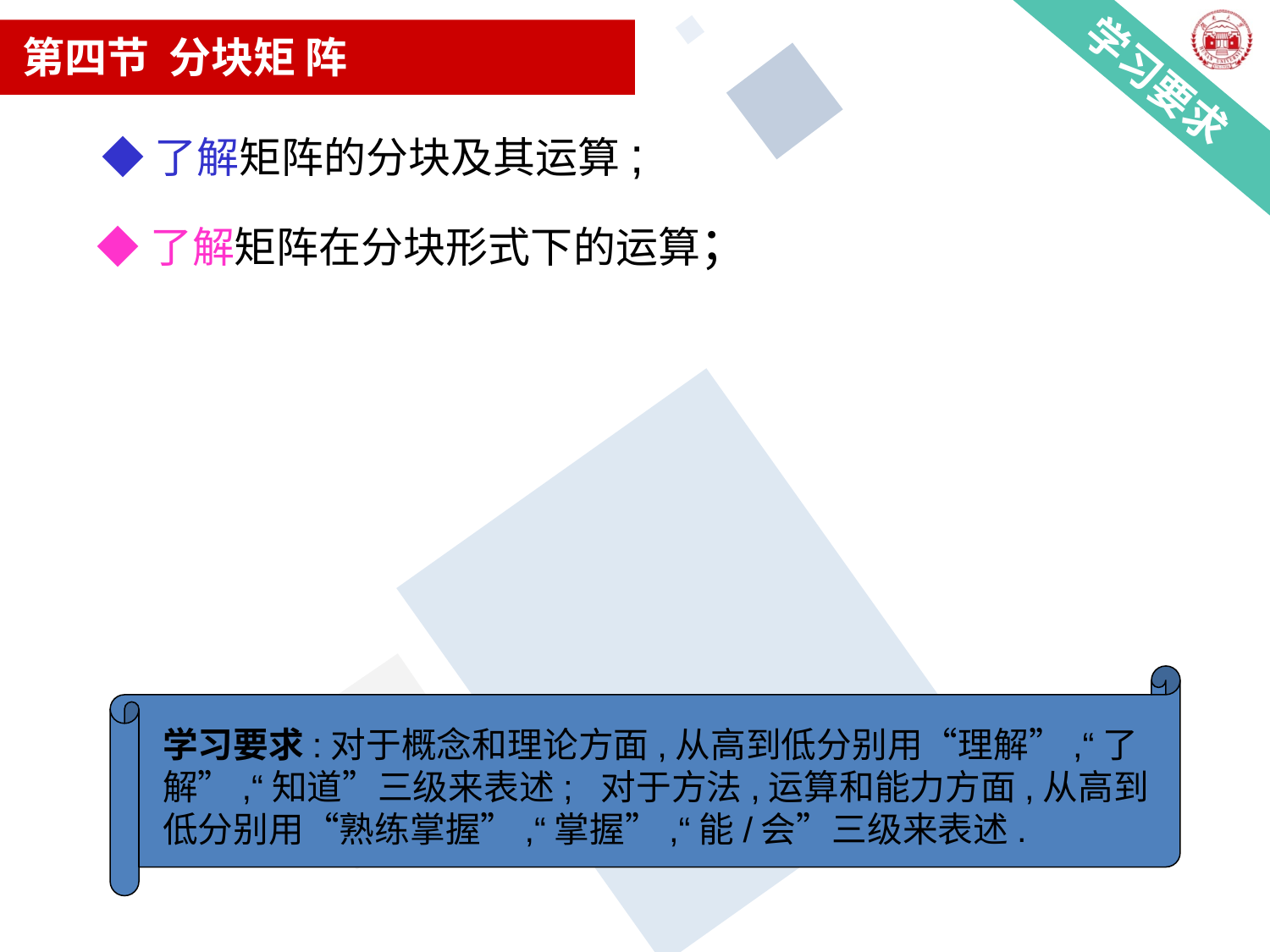

# 第四节  分块矩 阵
学习要求
◆了解矩阵的分块及其运算;
◆了解矩阵在分块形式下的运算；

学习要求:对于概念和理论方面,从高到低分别用“理解”,“了解”,“知道”三级来表述;  对于方法,运算和能力方面,从高到低分别用“熟练掌握”,“掌握”,“能/会”三级来表述.